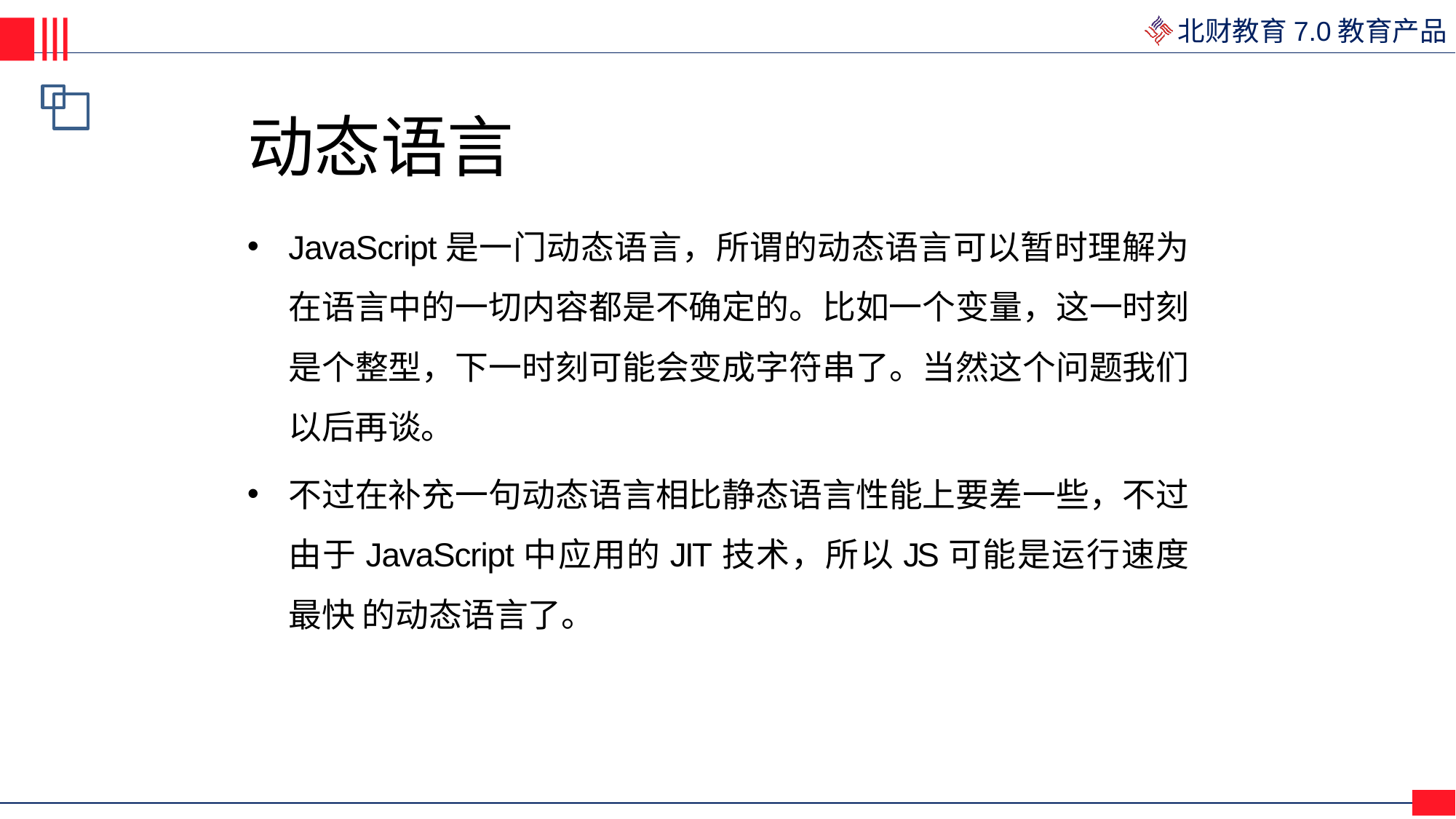

# 动态语言
JavaScript是一门动态语言，所谓的动态语言可以暂时理解为 在语言中的一切内容都是不确定的。比如一个变量，这一时刻 是个整型，下一时刻可能会变成字符串了。当然这个问题我们 以后再谈。
不过在补充一句动态语言相比静态语言性能上要差一些，不过 由于JavaScript中应用的JIT技术，所以JS可能是运行速度最快 的动态语言了。